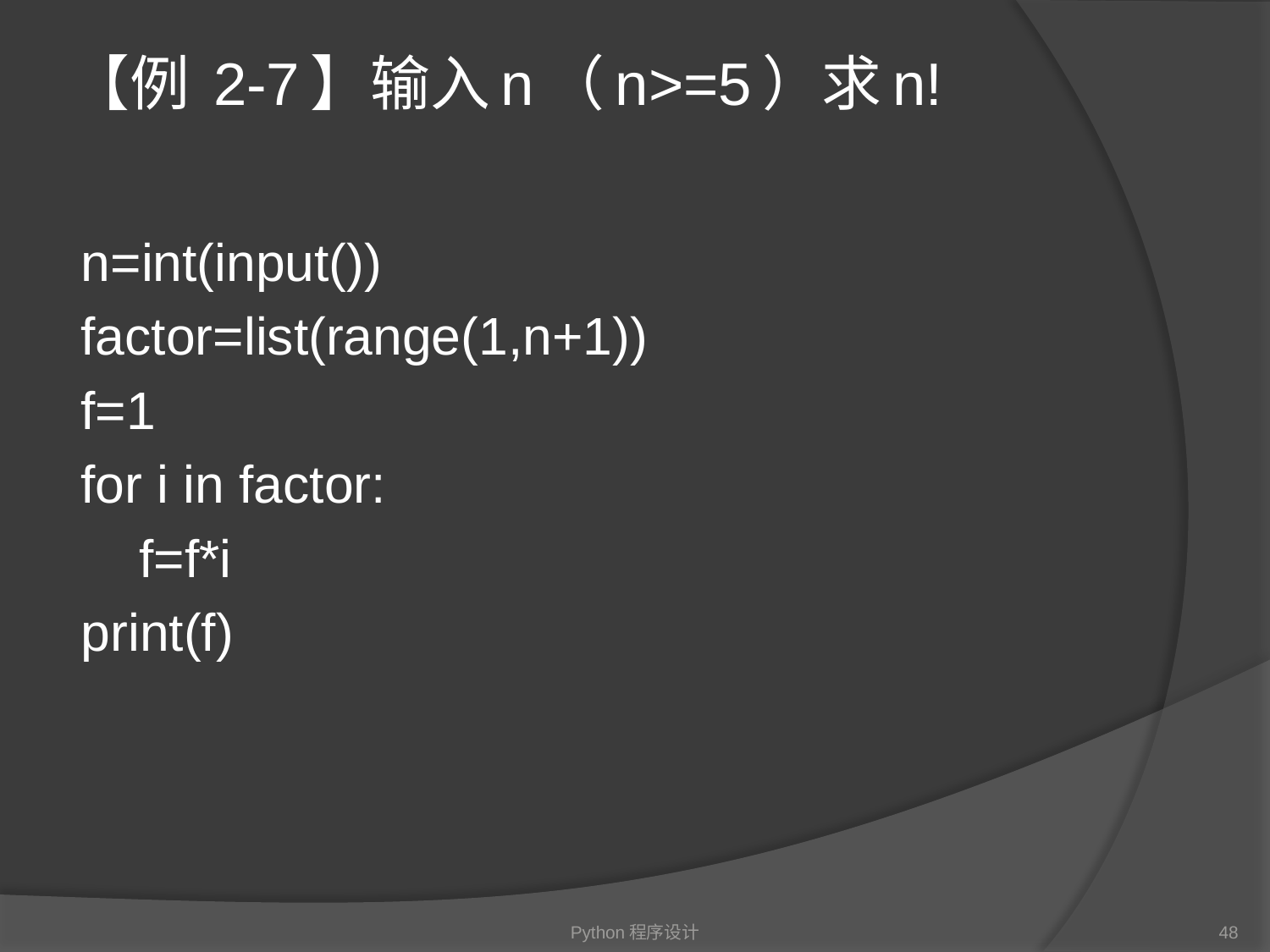

# 【例 2-7】输入n（n>=5）求n!
n=int(input())
factor=list(range(1,n+1))
f=1
for i in factor:
    f=f*i
print(f)

Python程序设计
48